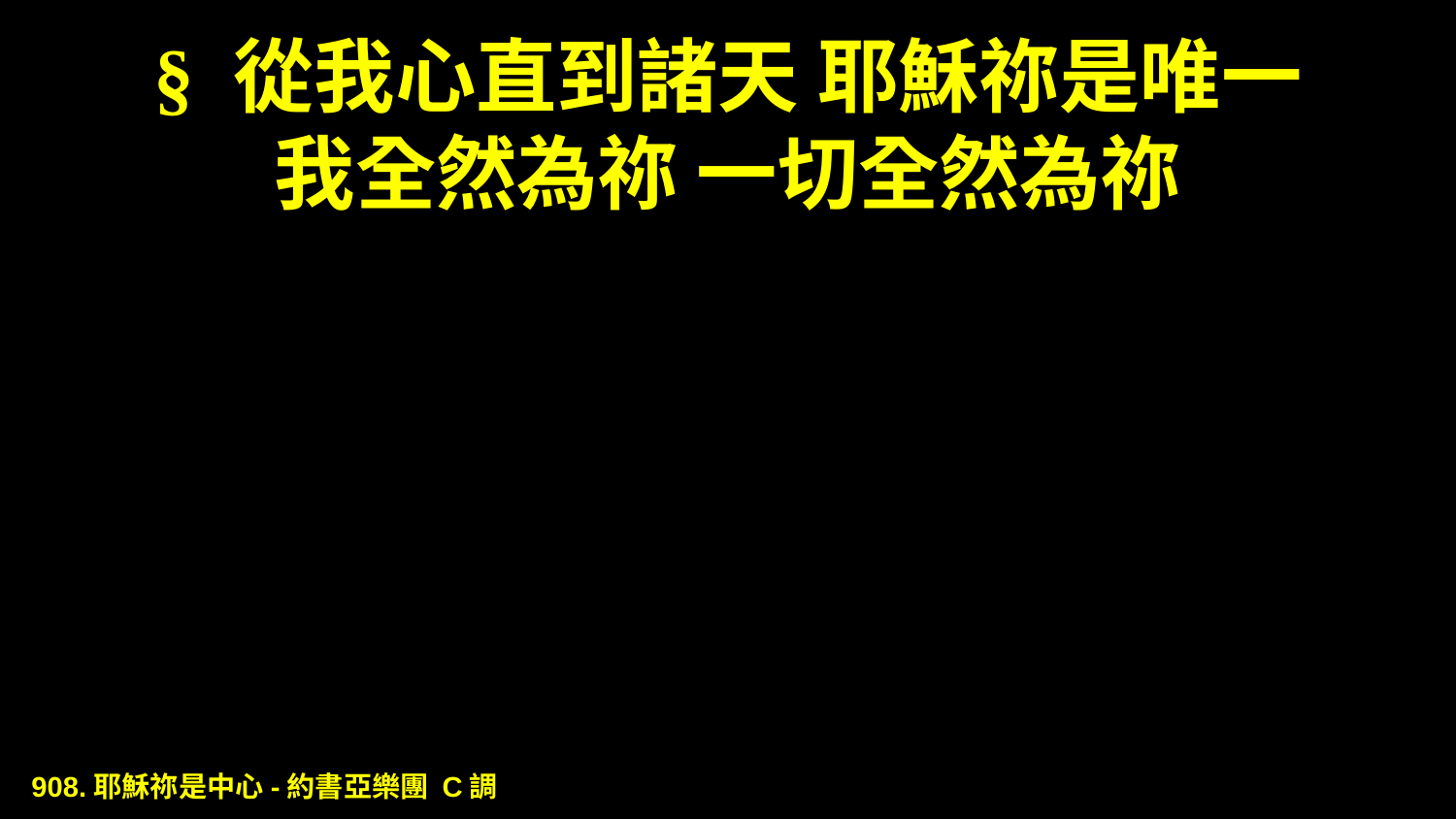

# § 從我心直到諸天 耶穌祢是唯一 我全然為祢 一切全然為祢
908.耶穌祢是中心-約書亞樂團 C調